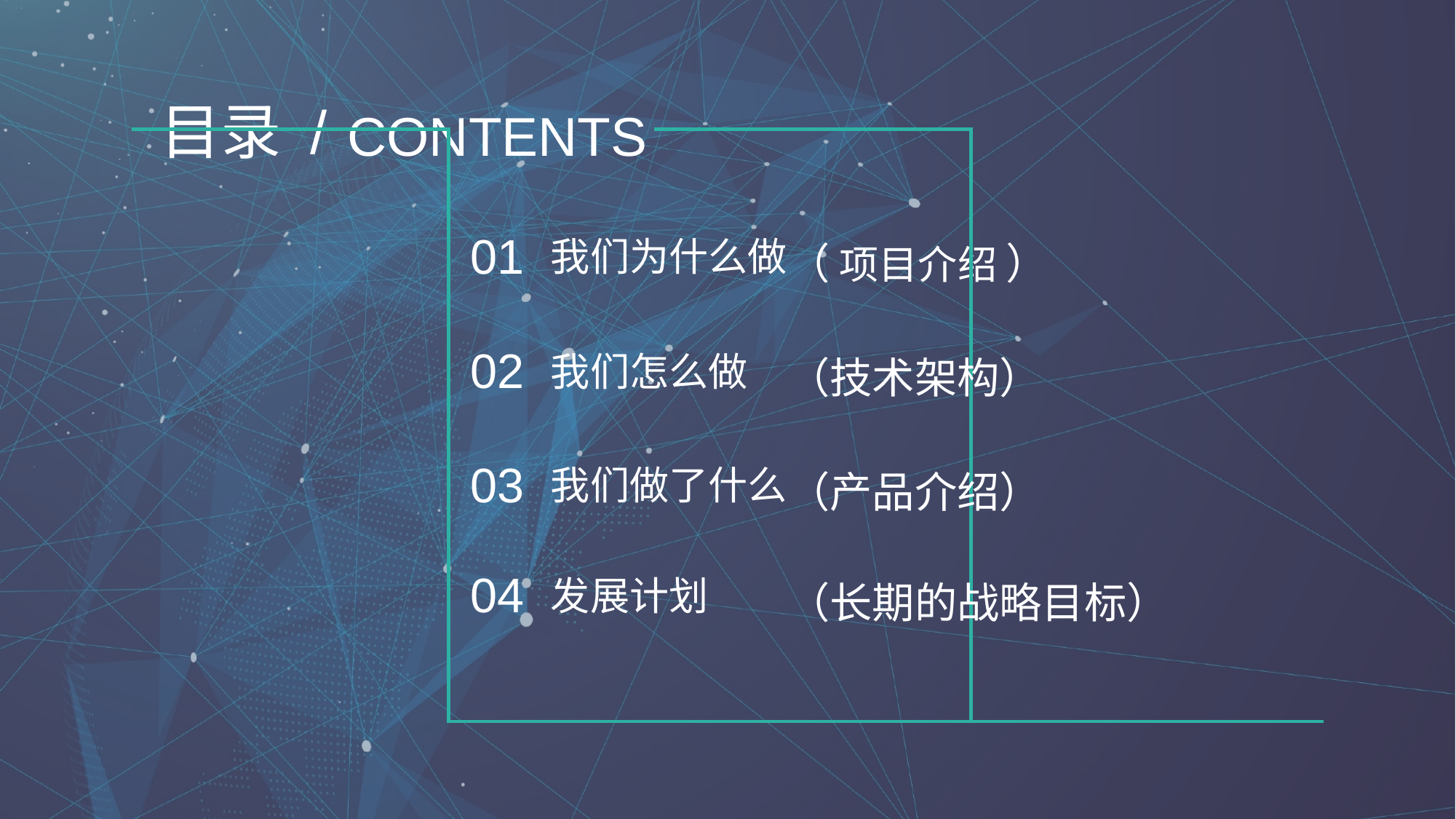

目录 /
CONTENTS
（ 项目介绍 ）
01
我们为什么做
（技术架构）
02
我们怎么做
（产品介绍）
03
我们做了什么
（长期的战略目标）
04
发展计划